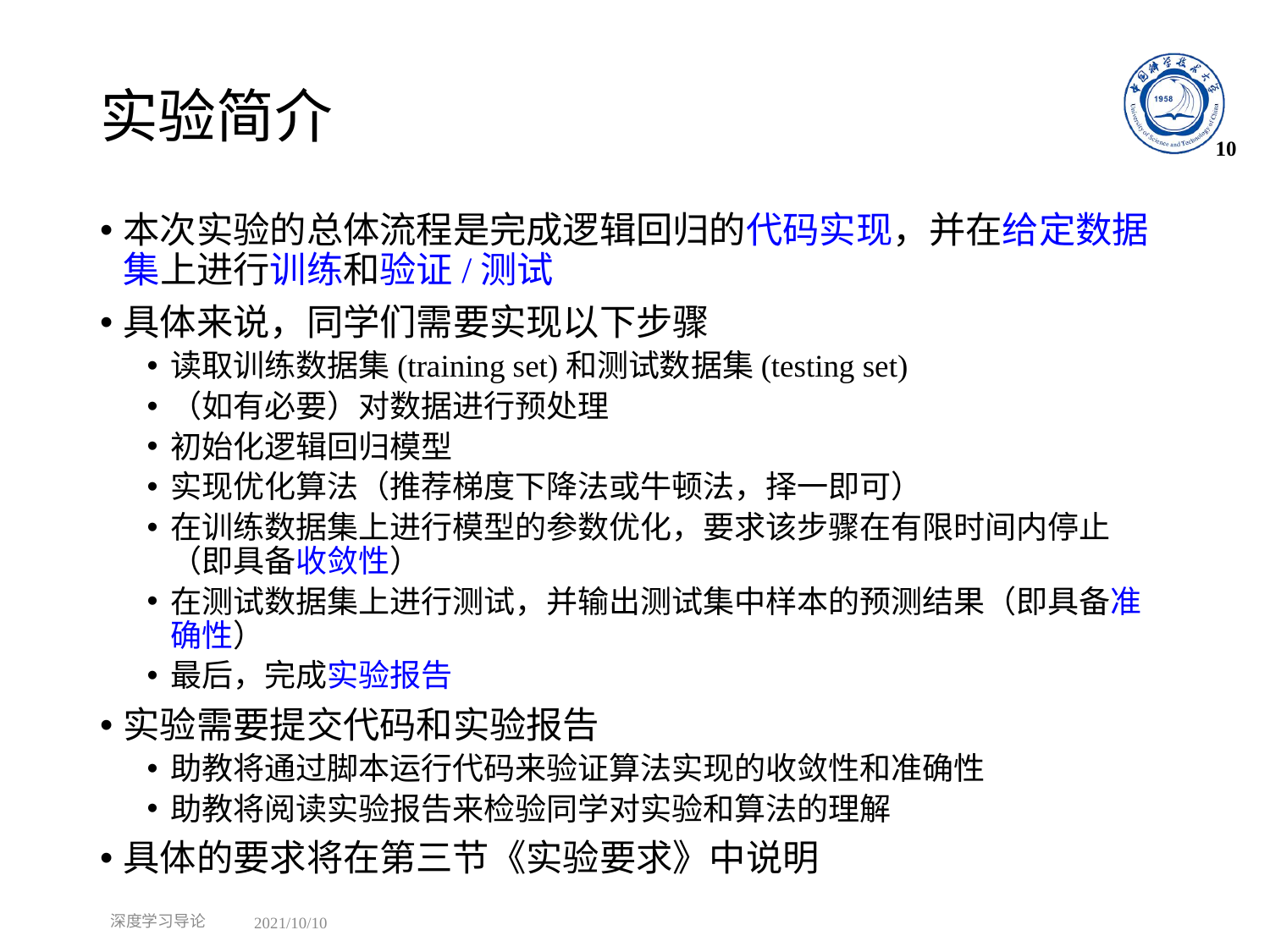

# 实验简介
10
本次实验的总体流程是完成逻辑回归的代码实现，并在给定数据集上进行训练和验证/测试
具体来说，同学们需要实现以下步骤
读取训练数据集(training set)和测试数据集(testing set)
（如有必要）对数据进行预处理
初始化逻辑回归模型
实现优化算法（推荐梯度下降法或牛顿法，择一即可）
在训练数据集上进行模型的参数优化，要求该步骤在有限时间内停止（即具备收敛性）
在测试数据集上进行测试，并输出测试集中样本的预测结果（即具备准确性）
最后，完成实验报告
实验需要提交代码和实验报告
助教将通过脚本运行代码来验证算法实现的收敛性和准确性
助教将阅读实验报告来检验同学对实验和算法的理解
具体的要求将在第三节《实验要求》中说明

深度学习导论
2021/10/10